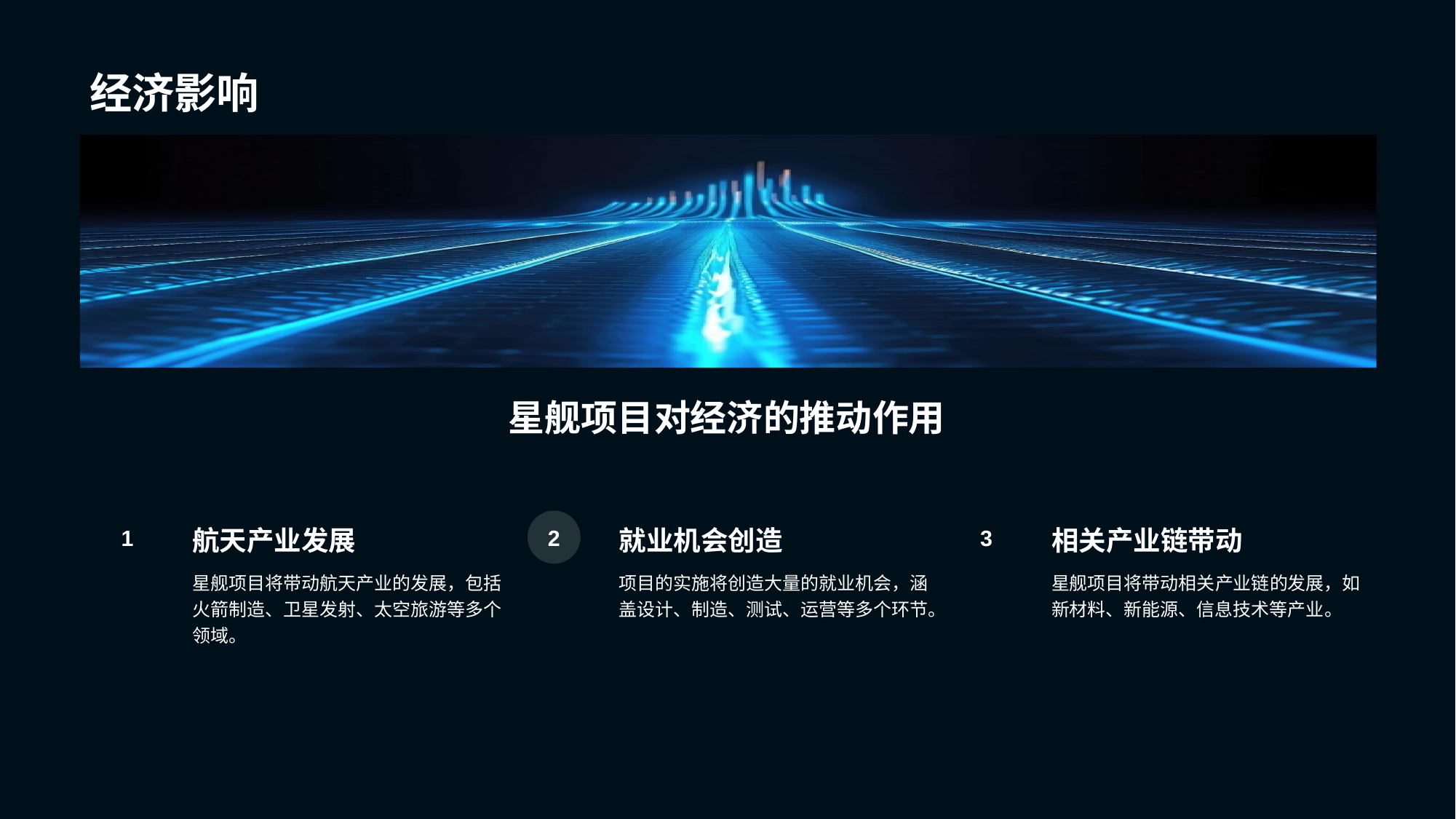

# 经济影响

1
航天产业发展
星舰项目将带动航天产业的发展，包括火箭制造、卫星发射、太空旅游等多个领域。
星舰项目对经济的推动作用
2
就业机会创造
项目的实施将创造大量的就业机会，涵盖设计、制造、测试、运营等多个环节。
3
相关产业链带动
星舰项目将带动相关产业链的发展，如新材料、新能源、信息技术等产业。